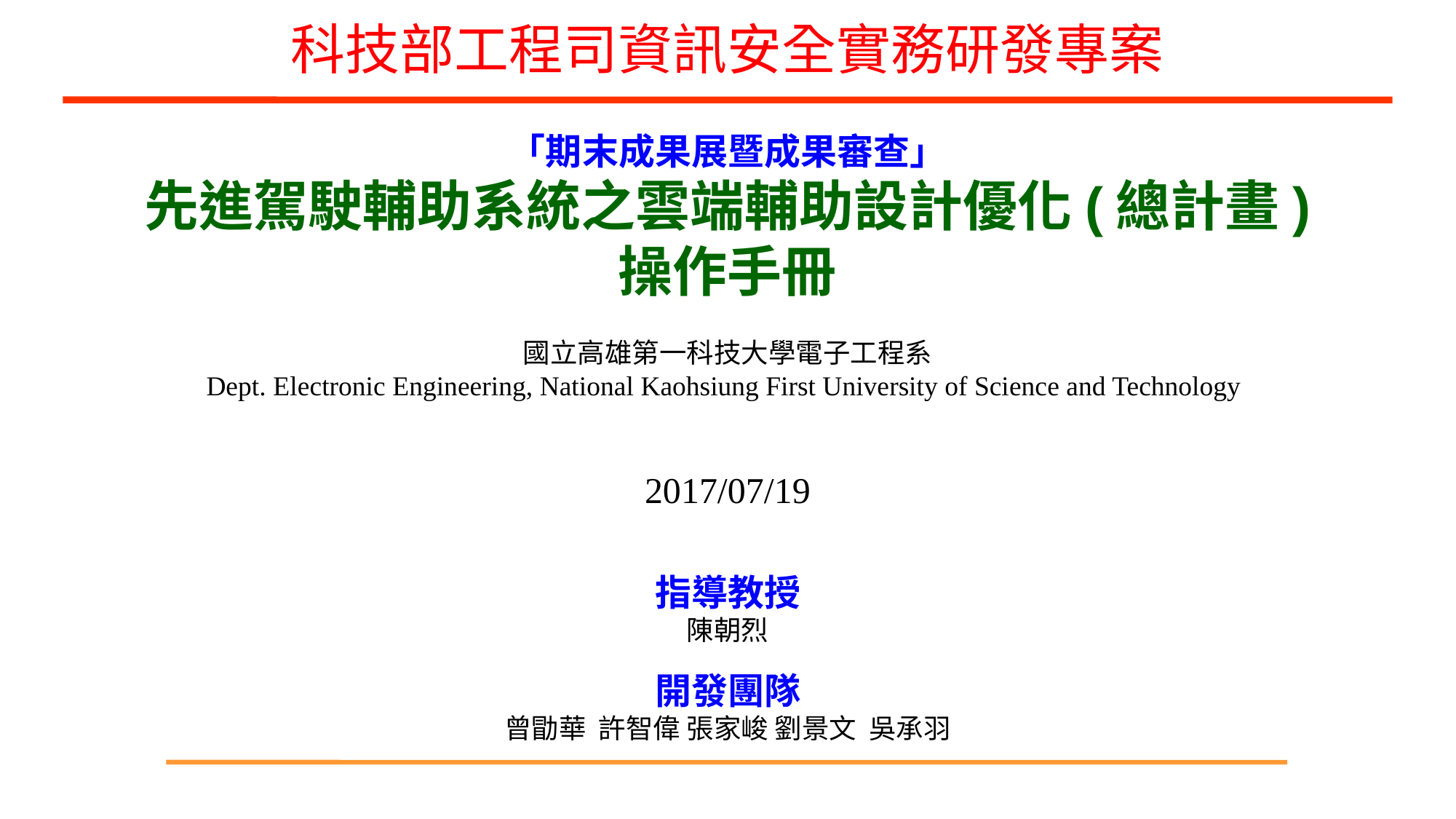

科技部工程司資訊安全實務研發專案
# 「期末成果展暨成果審查」 先進駕駛輔助系統之雲端輔助設計優化(總計畫) 操作手冊 國立高雄第一科技大學電子工程系 Dept. Electronic Engineering, National Kaohsiung First University of Science and Technology 2017/07/19
指導教授
陳朝烈

開發團隊
曾勖華  許智偉 張家峻 劉景文  吳承羽